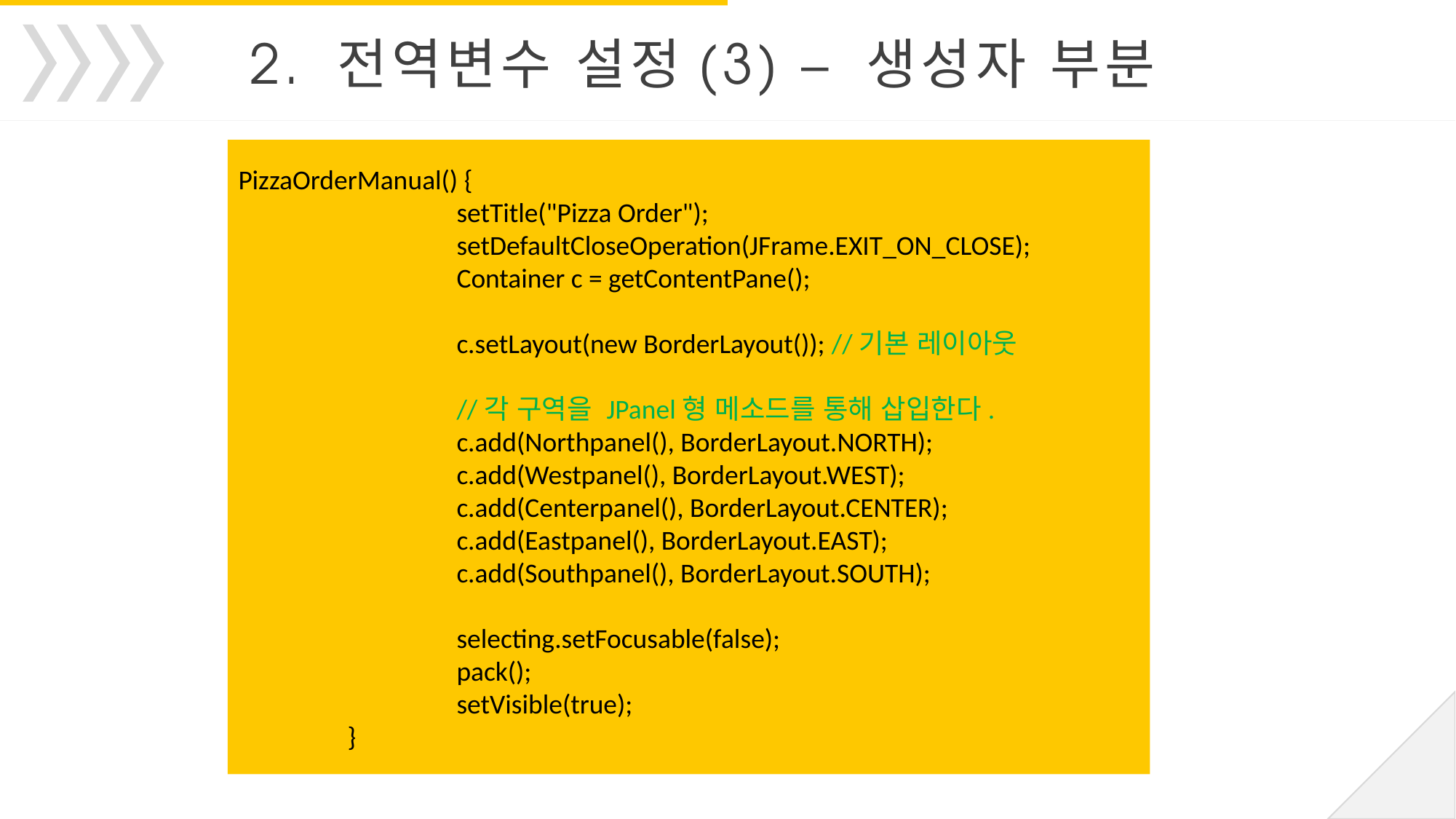

2. 전역변수 설정(3) – 생성자 부분

PizzaOrderManual() {
		setTitle("Pizza Order");
		setDefaultCloseOperation(JFrame.EXIT_ON_CLOSE);
		Container c = getContentPane();

		c.setLayout(new BorderLayout()); //기본 레이아웃

		//각 구역을 JPanel형 메소드를 통해 삽입한다.
		c.add(Northpanel(), BorderLayout.NORTH);
		c.add(Westpanel(), BorderLayout.WEST);
		c.add(Centerpanel(), BorderLayout.CENTER);
		c.add(Eastpanel(), BorderLayout.EAST);
		c.add(Southpanel(), BorderLayout.SOUTH);

		selecting.setFocusable(false);
		pack();
		setVisible(true);
	}